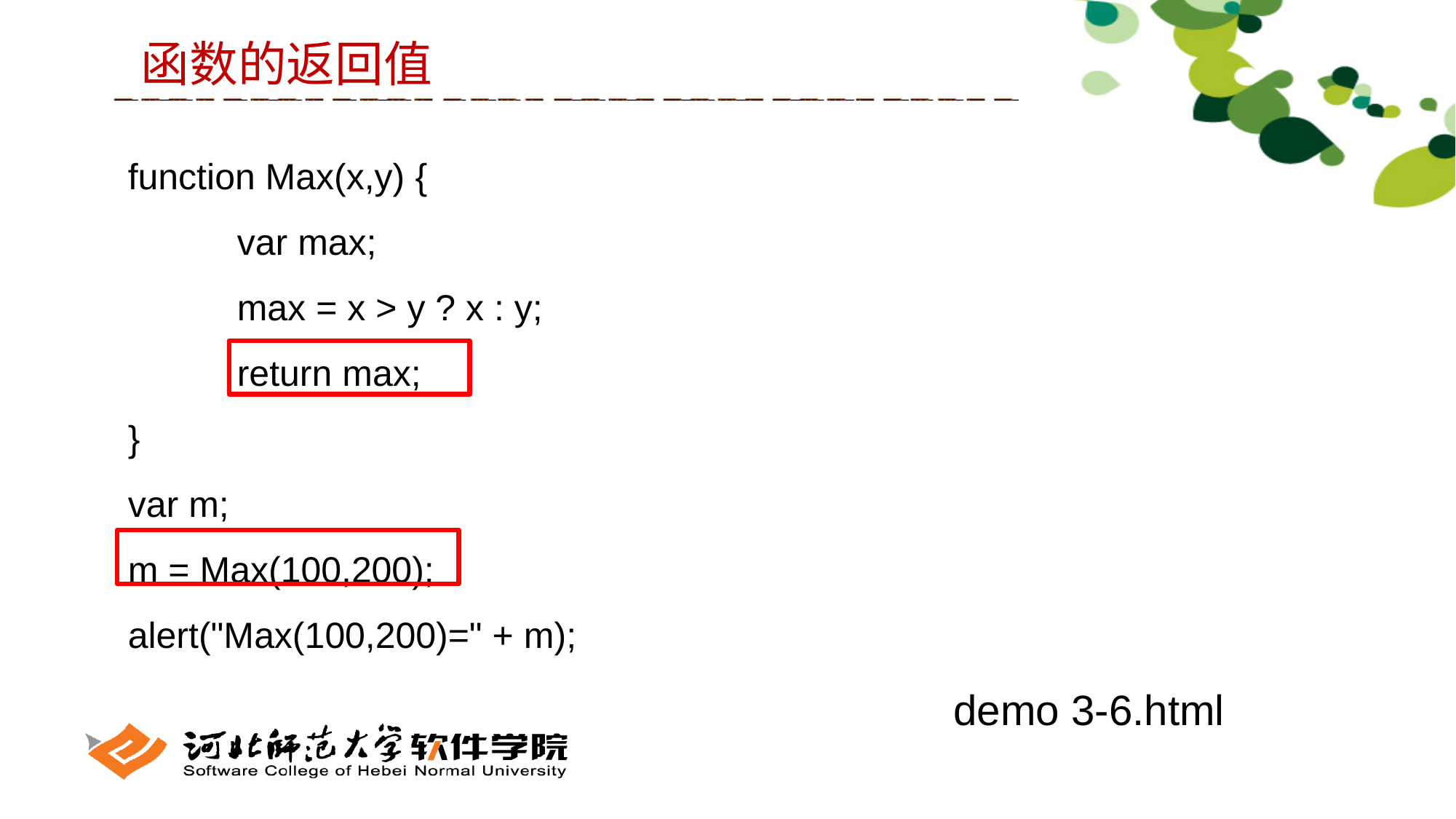

函数的返回值
function Max(x,y) {
	var max;
	max = x > y ? x : y;
	return max;
}
var m;
m = Max(100,200);
alert("Max(100,200)=" + m);

demo 3-6.html